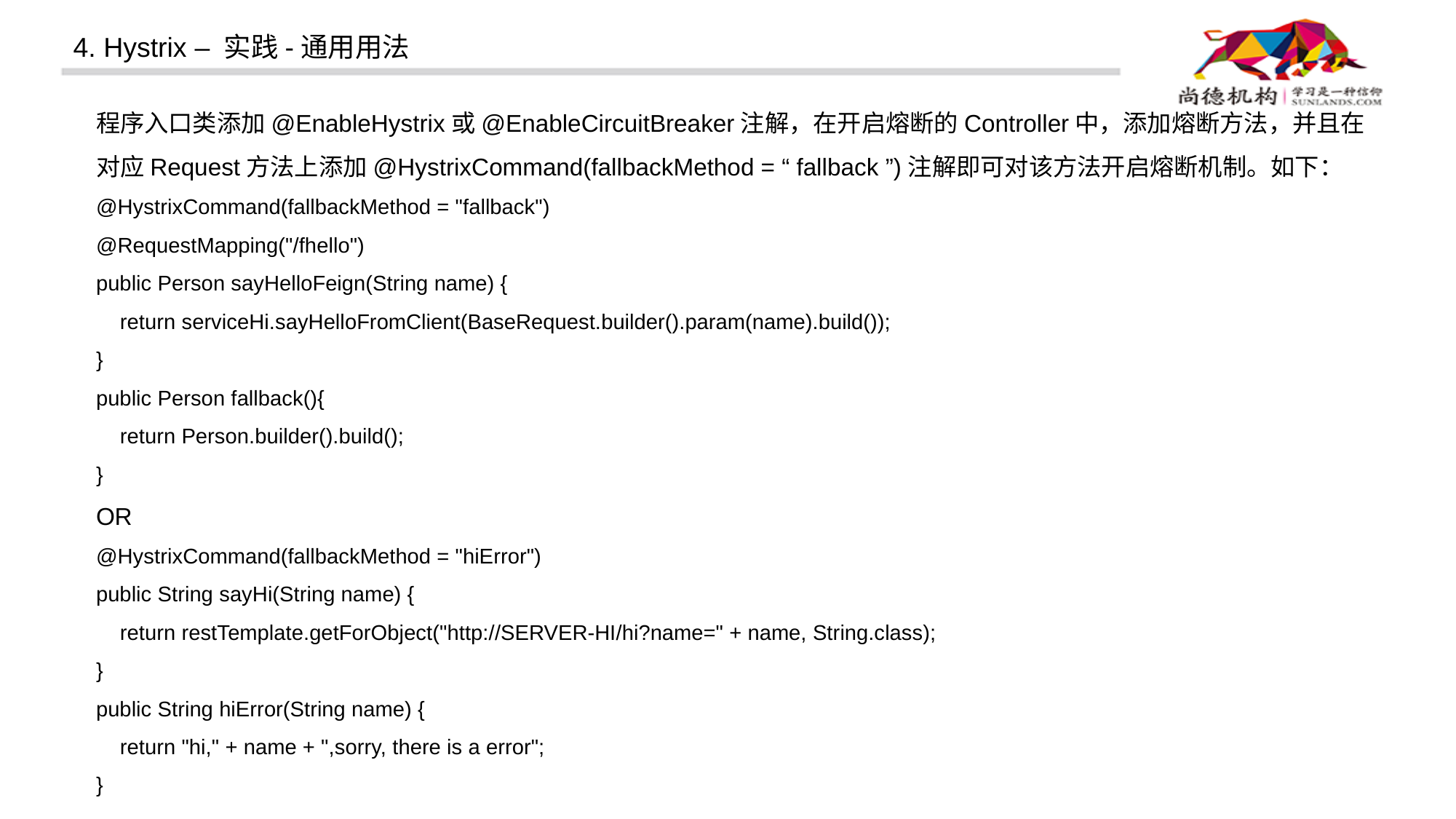

4. Hystrix – 实践-通用用法
程序入口类添加@EnableHystrix或@EnableCircuitBreaker注解，在开启熔断的Controller中，添加熔断方法，并且在对应Request方法上添加@HystrixCommand(fallbackMethod = “ fallback ”)注解即可对该方法开启熔断机制。如下：
@HystrixCommand(fallbackMethod = "fallback")
@RequestMapping("/fhello")
public Person sayHelloFeign(String name) {
    return serviceHi.sayHelloFromClient(BaseRequest.builder().param(name).build());
}
public Person fallback(){
    return Person.builder().build();
}
OR
@HystrixCommand(fallbackMethod = "hiError")
public String sayHi(String name) {
    return restTemplate.getForObject("http://SERVER-HI/hi?name=" + name, String.class);
}
public String hiError(String name) {
    return "hi," + name + ",sorry, there is a error";
}